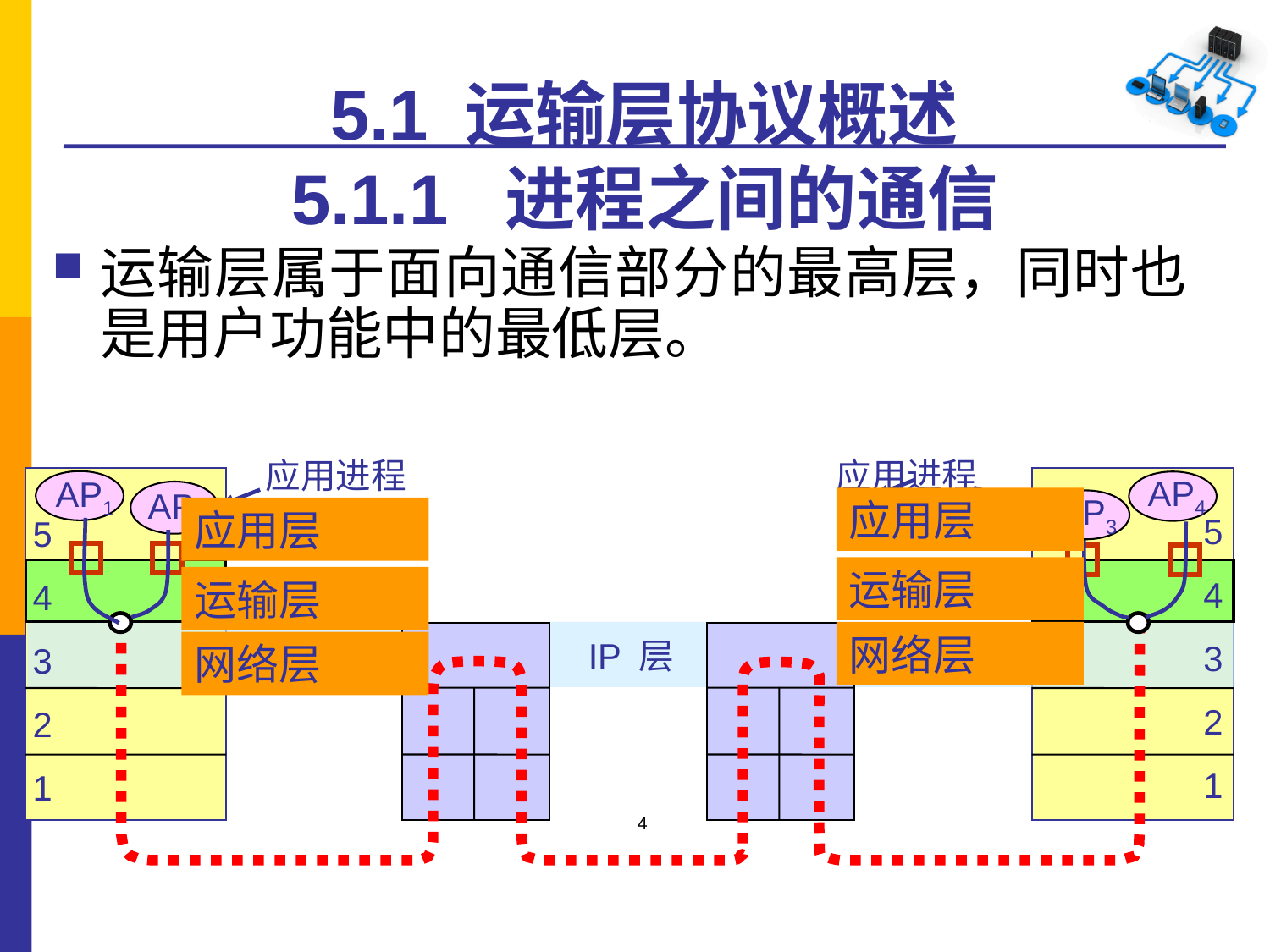

# 5.1 运输层协议概述 5.1.1  进程之间的通信
运输层属于面向通信部分的最高层，同时也是用户功能中的最低层。
应用进程
应用进程
AP4
AP1

AP2

5
4
3
2
1
AP3
5
4
3
2
1

应用层

应用层

运输层

运输层

网络层

IP 层
网络层

4